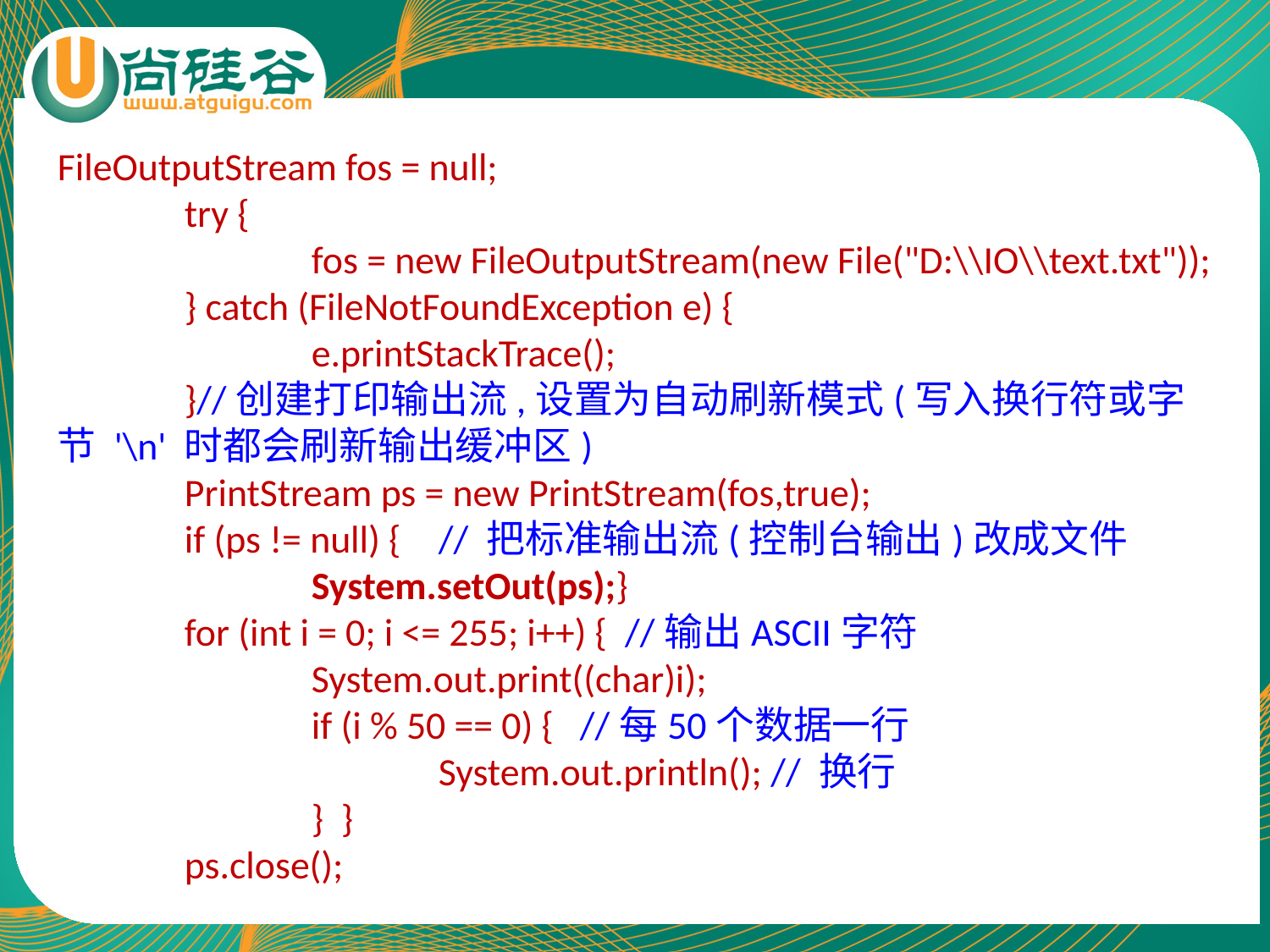

FileOutputStream fos = null;
	try {
		fos = new FileOutputStream(new File("D:\\IO\\text.txt"));
	} catch (FileNotFoundException e) {
		e.printStackTrace();
	}//创建打印输出流,设置为自动刷新模式(写入换行符或字节 '\n' 时都会刷新输出缓冲区)
	PrintStream ps = new PrintStream(fos,true);
	if (ps != null) {	// 把标准输出流(控制台输出)改成文件
		System.setOut(ps);}
	for (int i = 0; i <= 255; i++) {  //输出ASCII字符
		System.out.print((char)i);
		if (i % 50 == 0) {   //每50个数据一行
			System.out.println(); // 换行
		}  }
	ps.close();